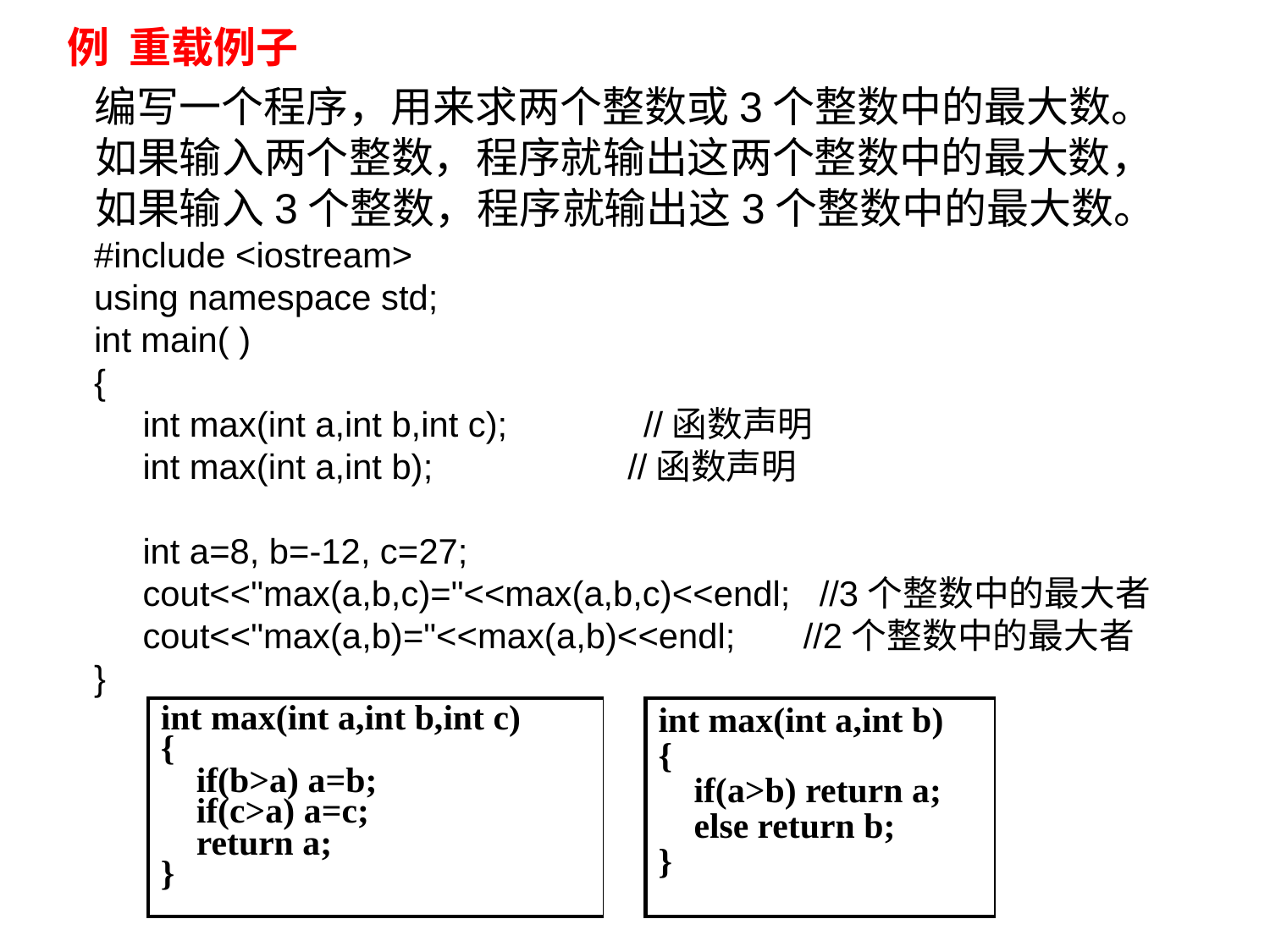

例  重载例子
编写一个程序，用来求两个整数或3个整数中的最大数。如果输入两个整数，程序就输出这两个整数中的最大数，如果输入3个整数，程序就输出这3个整数中的最大数。
#include <iostream>
using namespace std;
int main( )
{
     int max(int a,int b,int c);              //函数声明
     int max(int a,int b);                    //函数声明

     int a=8, b=-12, c=27;
     cout<<"max(a,b,c)="<<max(a,b,c)<<endl;   //3个整数中的最大者
     cout<<"max(a,b)="<<max(a,b)<<endl;       //2个整数中的最大者
}

| int max(int a,int b,int c) { if(b>a) a=b; if(c>a) a=c; return a; } |
| --- |
| int max(int a,int b) { if(a>b) return a; else return b; } |
| --- |